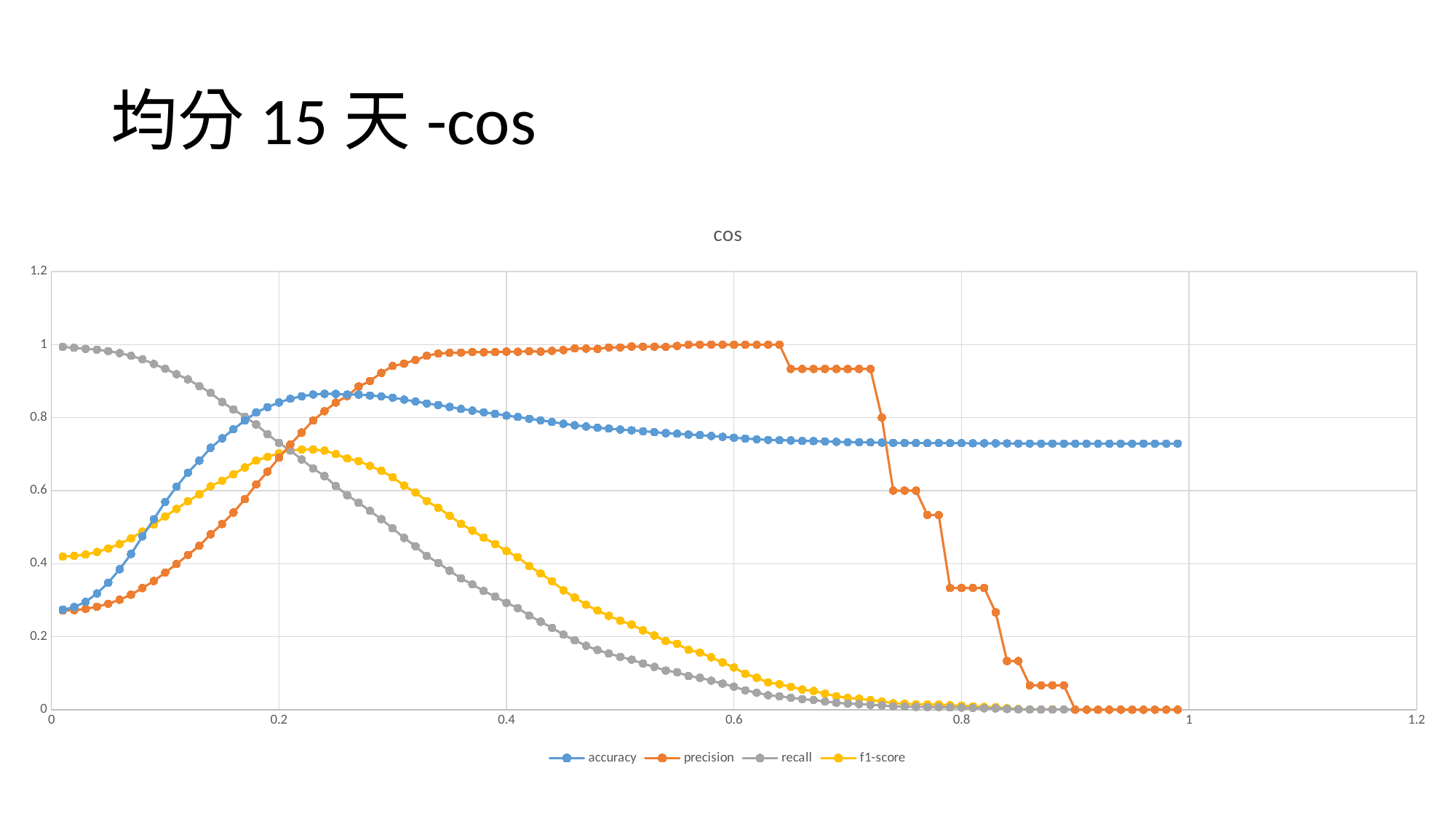

# 均分15天-cos

### Chart: cos

| Category | accuracy | precision | recall | f1-score |
|---|---|---|---|---|